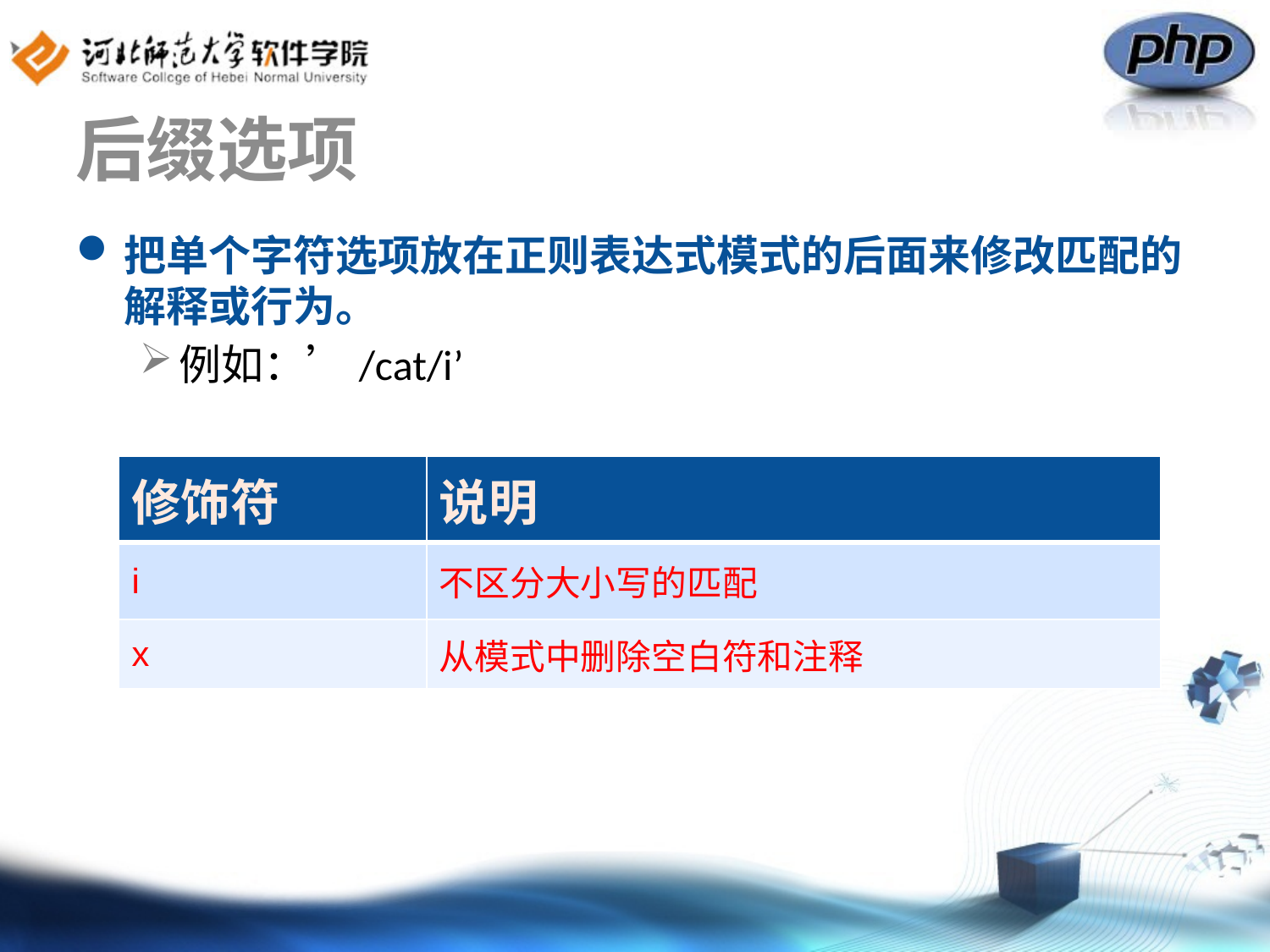

# 后缀选项
把单个字符选项放在正则表达式模式的后面来修改匹配的解释或行为。
例如：’/cat/i’
| 修饰符 | 说明 |
| --- | --- |
| i | 不区分大小写的匹配 |
| x | 从模式中删除空白符和注释 |